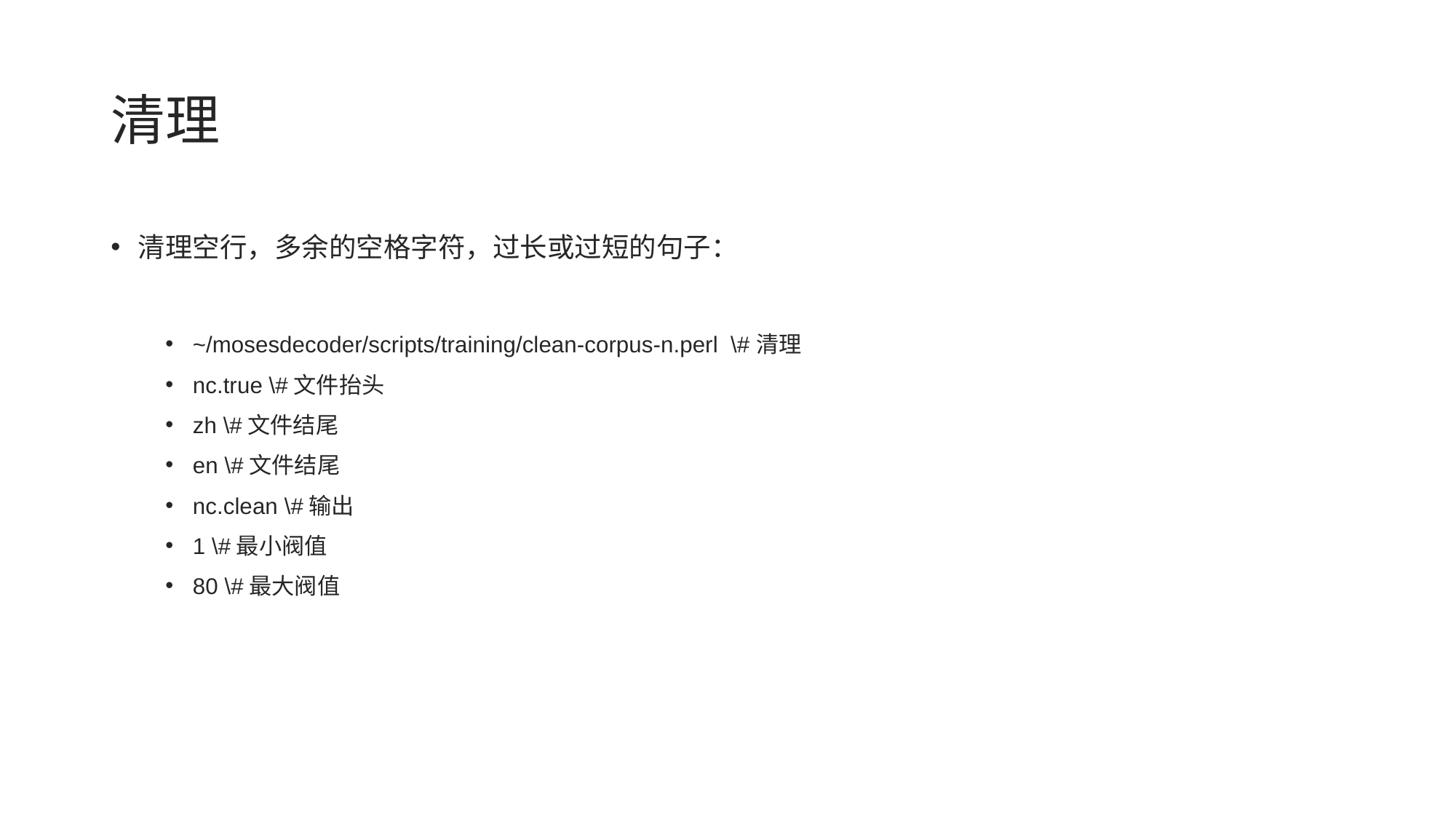

# 清理
清理空行，多余的空格字符，过长或过短的句子：

~/mosesdecoder/scripts/training/clean-corpus-n.perl  \#清理
nc.true \#文件抬头
zh \#文件结尾
en \#文件结尾
nc.clean \#输出
1 \#最小阀值
80 \#最大阀值